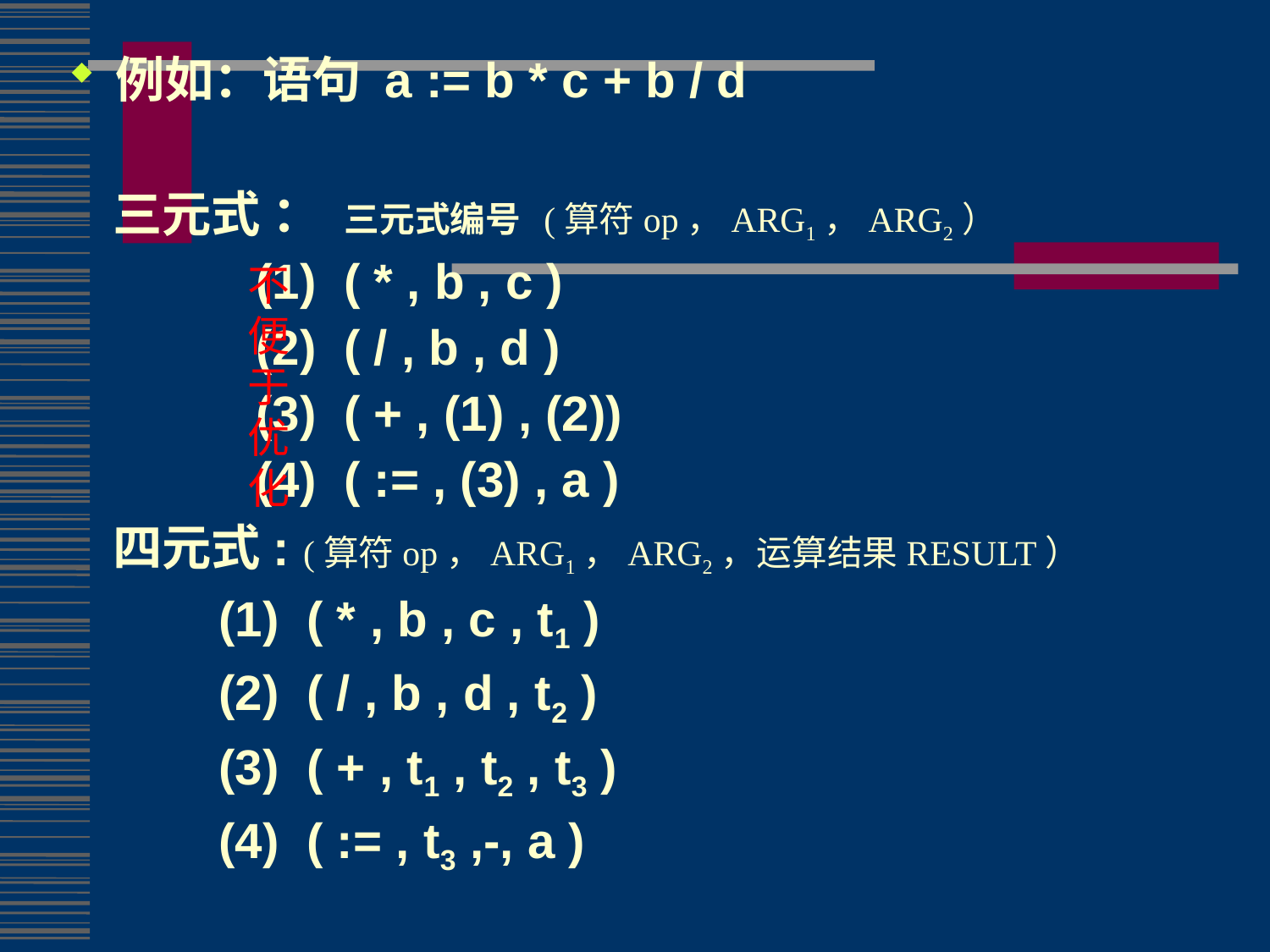

例如：语句 a := b * c + b / d

   三元式 ：  三元式编号 (算符op，ARG1，ARG2）
  		 (1)  ( * , b , c )
  		 (2)  ( / , b , d )
  		 (3)  ( + , (1) , (2))
  		 (4)  ( := , (3) , a )
   四元式: (算符op，ARG1，ARG2，运算结果RESULT）
           (1)  ( * , b , c , t1 )
           (2)  ( / , b , d , t2 )
           (3)  ( + , t1 , t2 , t3 )
           (4)  ( := , t3 ,-, a )
不便于优化